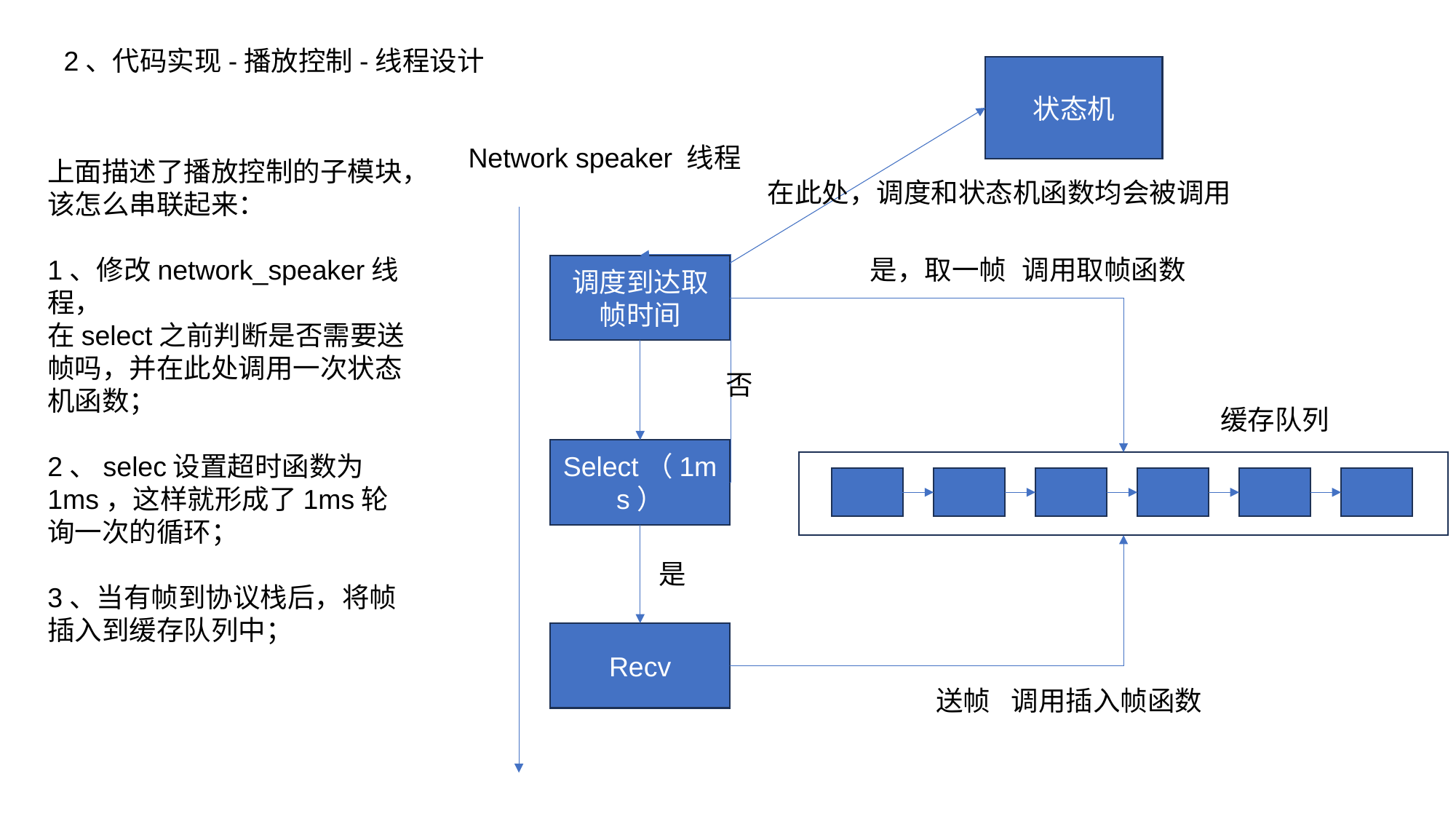

2、代码实现-播放控制-线程设计
状态机
Network speaker 线程
上面描述了播放控制的子模块，该怎么串联起来：

1、修改network_speaker线程，
在select之前判断是否需要送帧吗，并在此处调用一次状态机函数；

2、selec设置超时函数为1ms，这样就形成了1ms轮询一次的循环；

3、当有帧到协议栈后，将帧插入到缓存队列中；
在此处，调度和状态机函数均会被调用
是，取一帧
调用取帧函数
调度到达取帧时间
否
缓存队列
Select（1ms）

是
Recv
送帧
调用插入帧函数